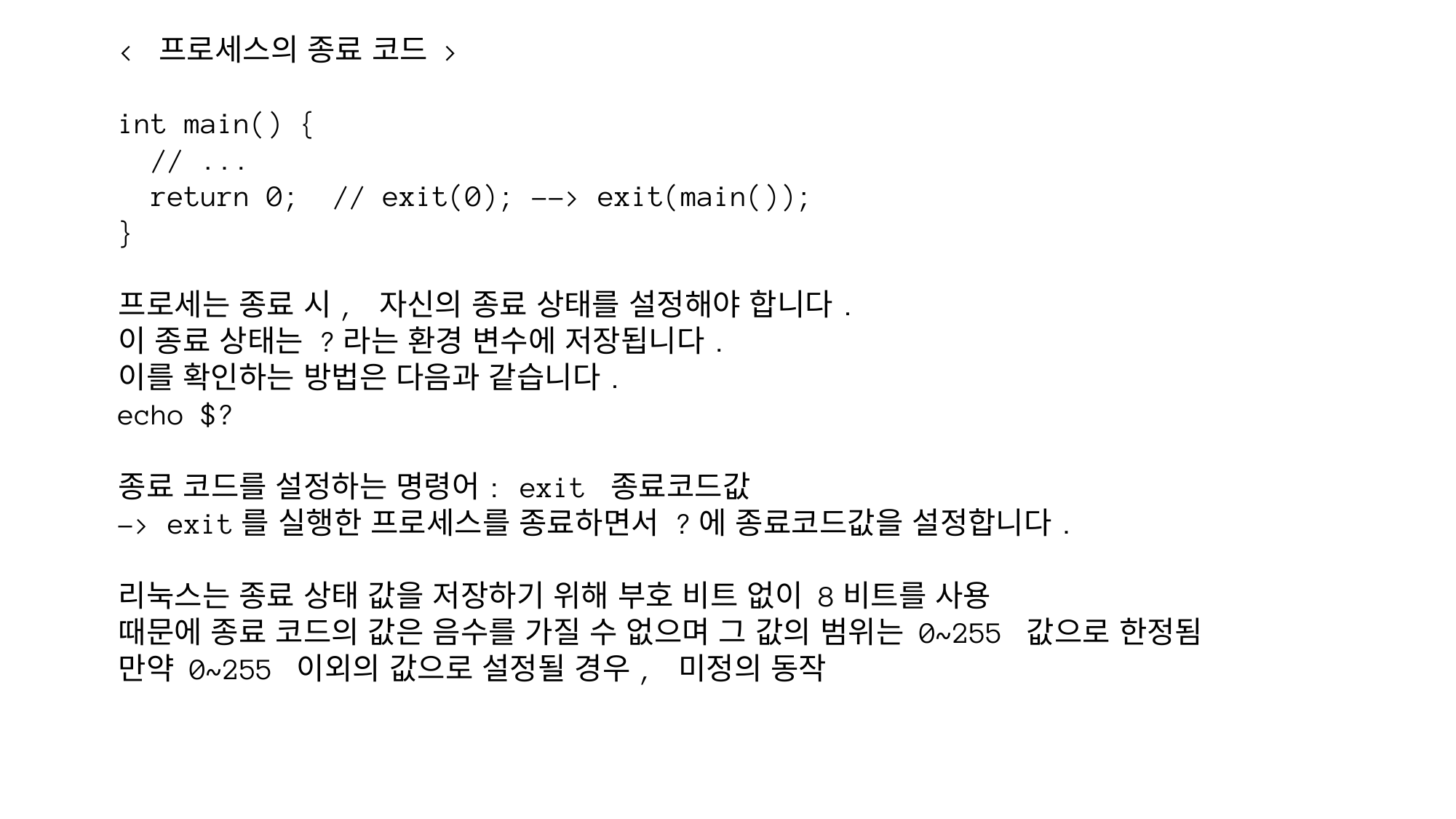

< 프로세스의 종료 코드 >

int main() {
  // ...
  return 0;  // exit(0); --> exit(main());
}

프로세는 종료 시, 자신의 종료 상태를 설정해야 합니다.
이 종료 상태는 ?라는 환경 변수에 저장됩니다.
이를 확인하는 방법은 다음과 같습니다.
echo $?

종료 코드를 설정하는 명령어: exit 종료코드값
-> exit를 실행한 프로세스를 종료하면서 ?에 종료코드값을 설정합니다.

리눅스는 종료 상태 값을 저장하기 위해 부호 비트 없이 8비트를 사용
때문에 종료 코드의 값은 음수를 가질 수 없으며 그 값의 범위는 0~255 값으로 한정됨
만약 0~255 이외의 값으로 설정될 경우, 미정의 동작